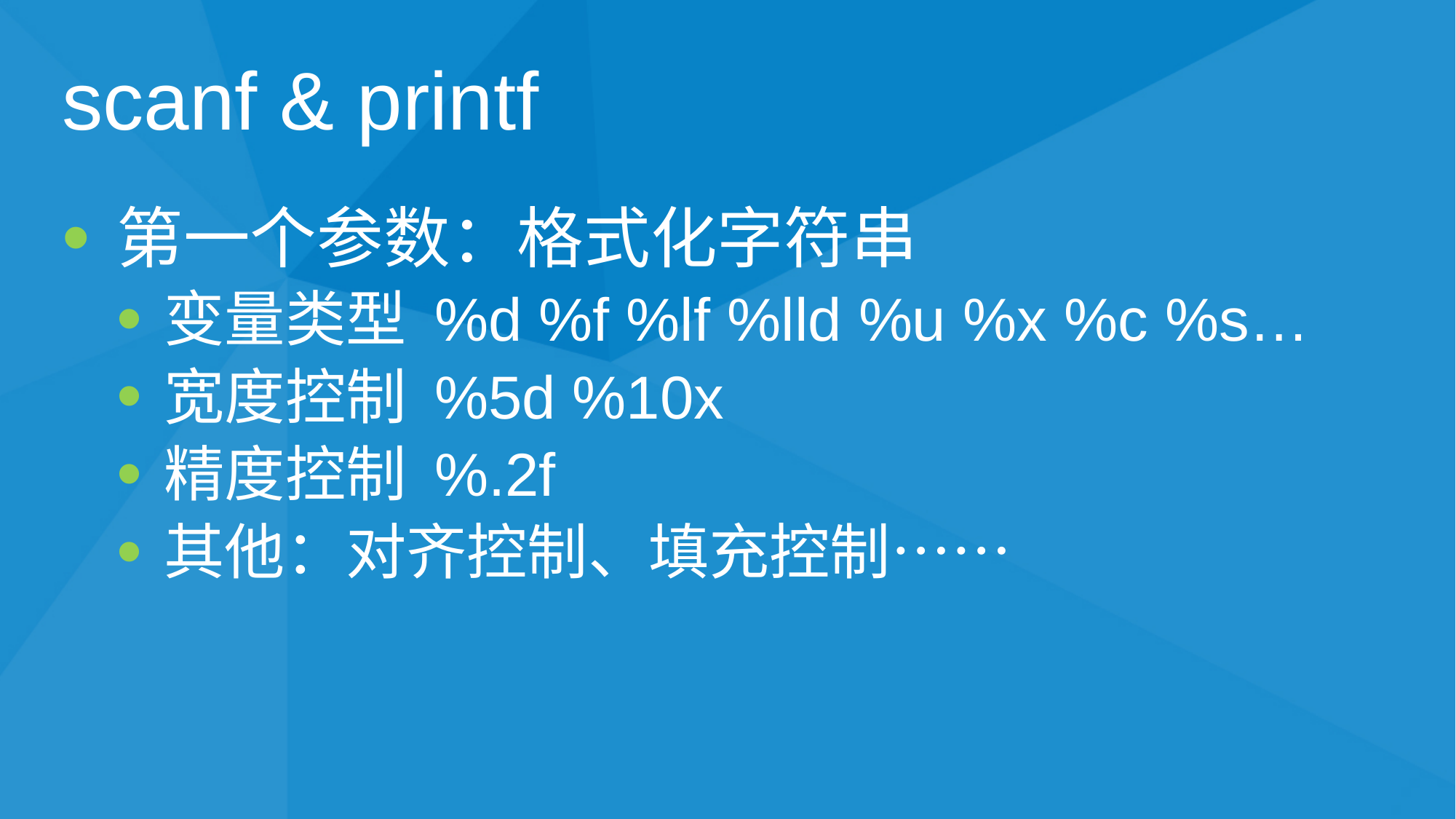

# scanf & printf
第一个参数：格式化字符串
变量类型 %d %f %lf %lld %u %x %c %s…
宽度控制 %5d %10x
精度控制 %.2f
其他：对齐控制、填充控制……